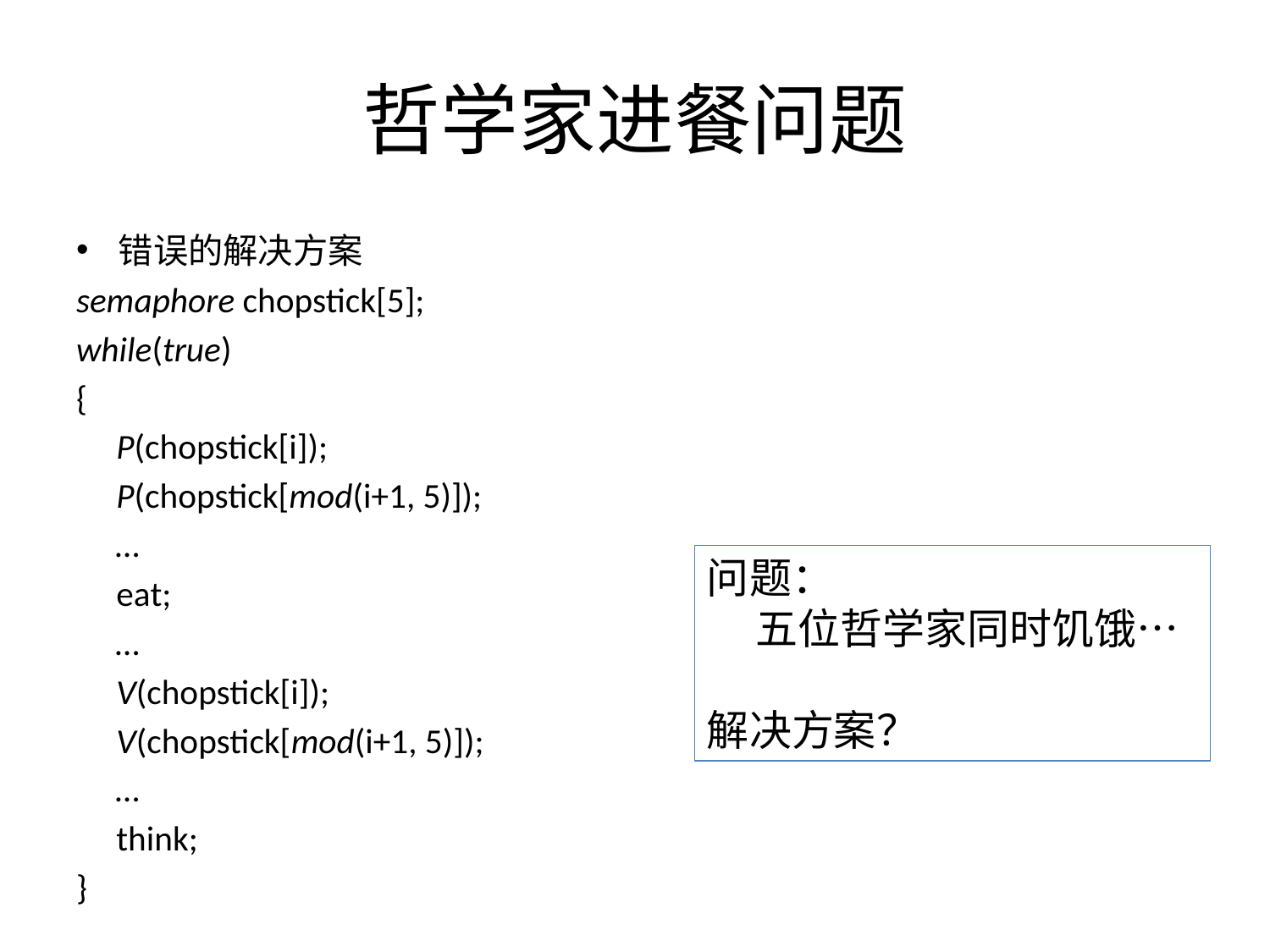

# 哲学家进餐问题
错误的解决方案
semaphore chopstick[5];
while(true)
{
　P(chopstick[i]);
　P(chopstick[mod(i+1, 5)]);
     …
　eat;
     …
　V(chopstick[i]);
　V(chopstick[mod(i+1, 5)]);
     …
　think;
}

问题：
    五位哲学家同时饥饿…

解决方案？